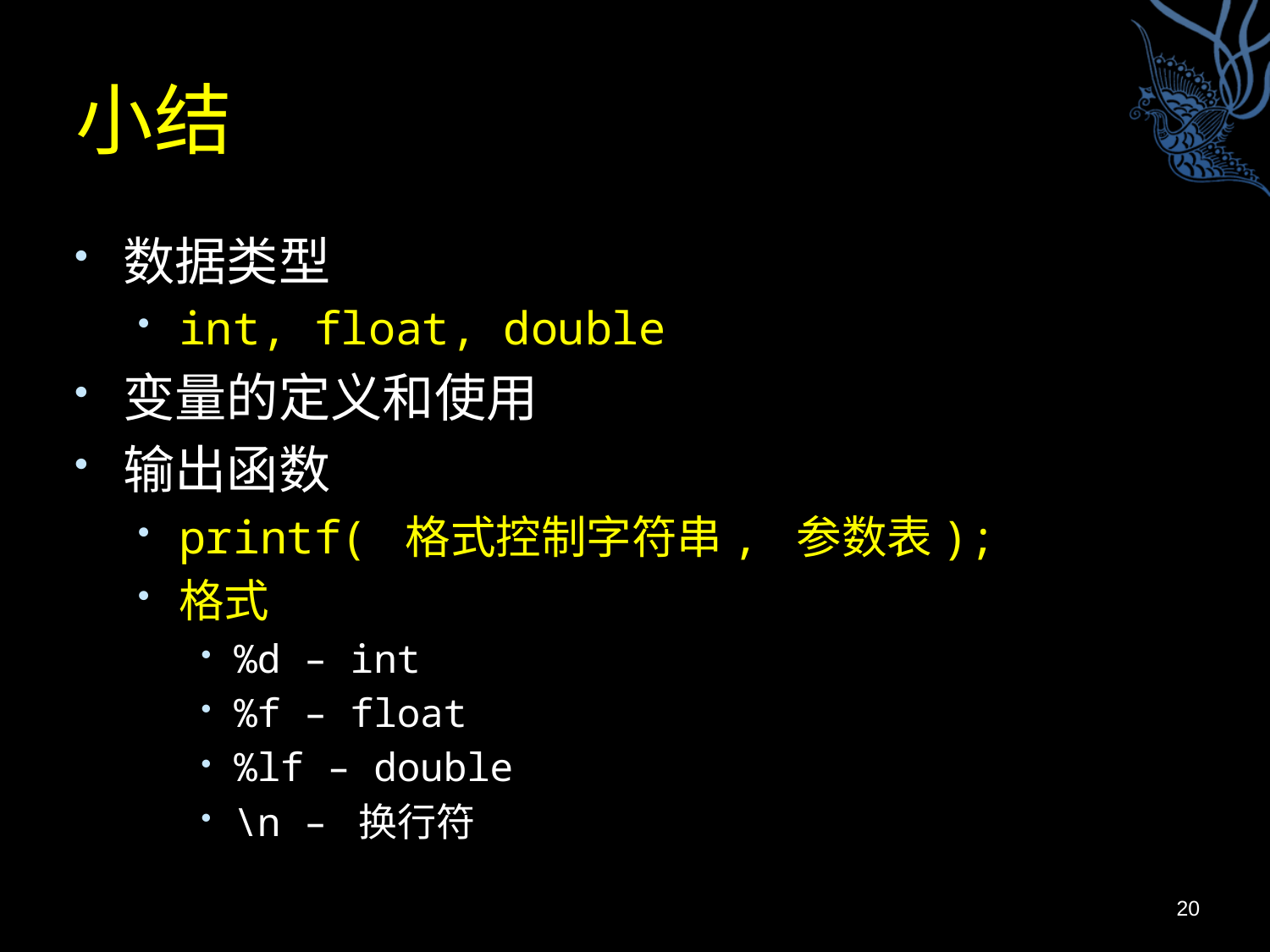

# 小结
数据类型
int, float, double
变量的定义和使用
输出函数
printf( 格式控制字符串, 参数表);
格式
%d – int
%f – float
%lf – double
\n – 换行符

20